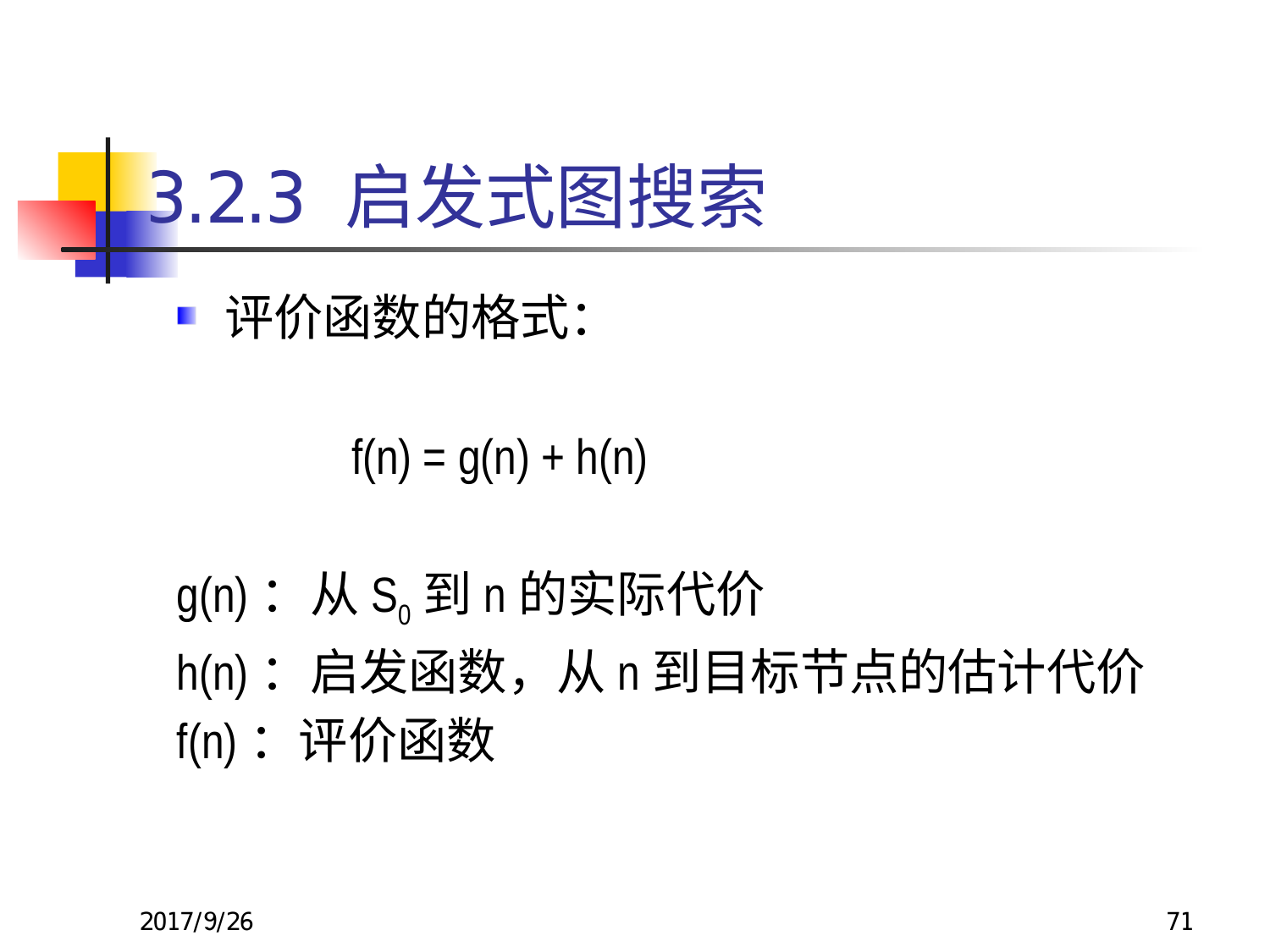

# 3.2.3 启发式图搜索
评价函数的格式：

		f(n) = g(n) + h(n)

g(n)：从S0到n的实际代价
h(n)：启发函数，从n到目标节点的估计代价
f(n)：评价函数
2017/9/26
71